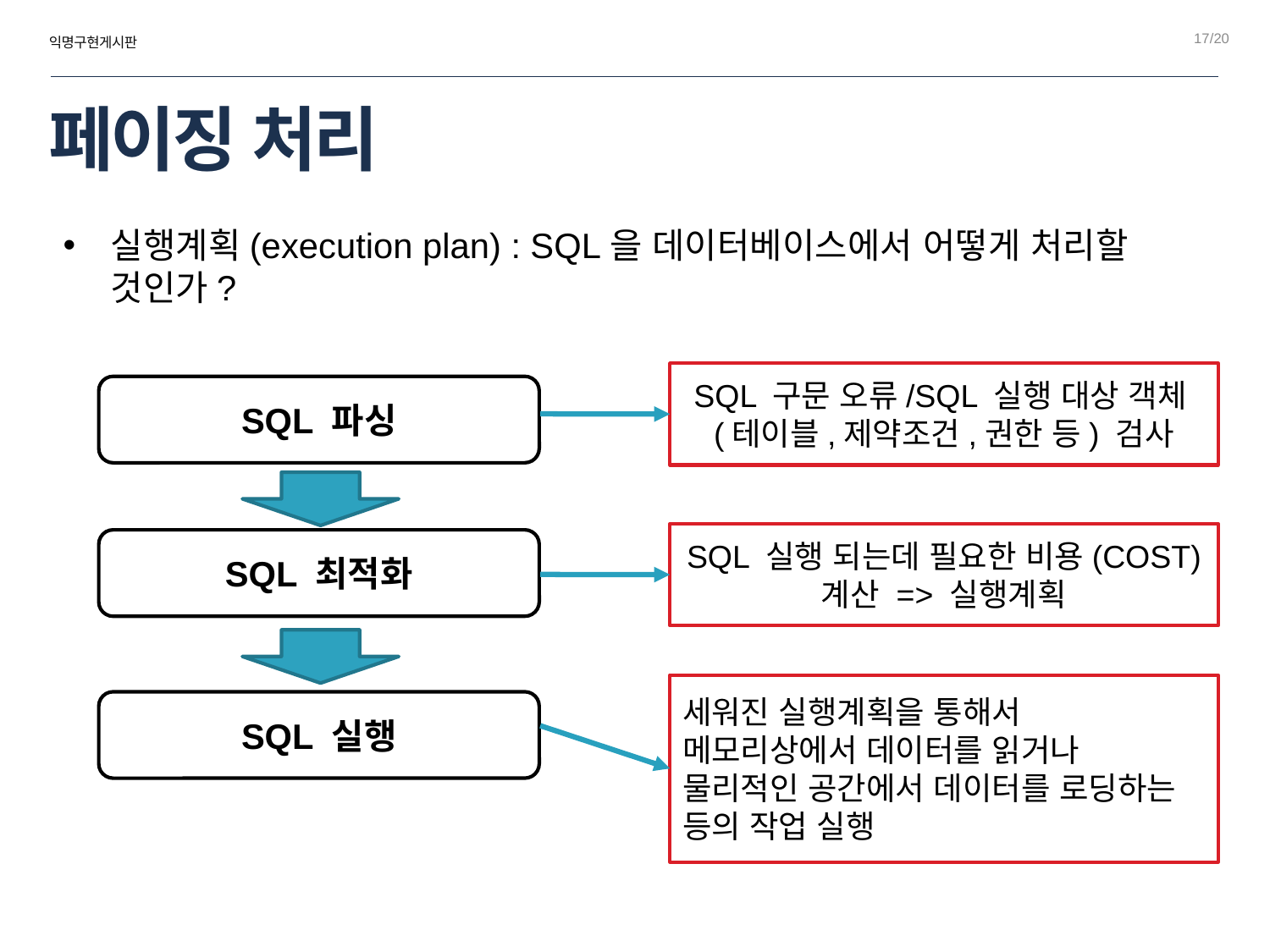

17/20
익명구현게시판
# 페이징 처리

실행계획(execution plan) : SQL을 데이터베이스에서 어떻게 처리할 것인가?

SQL 구문 오류/SQL 실행 대상 객체(테이블,제약조건,권한 등) 검사
SQL 파싱

SQL 실행 되는데 필요한 비용(COST) 계산 => 실행계획
SQL 최적화

세워진 실행계획을 통해서 메모리상에서 데이터를 읽거나 물리적인 공간에서 데이터를 로딩하는 등의 작업 실행
SQL 실행